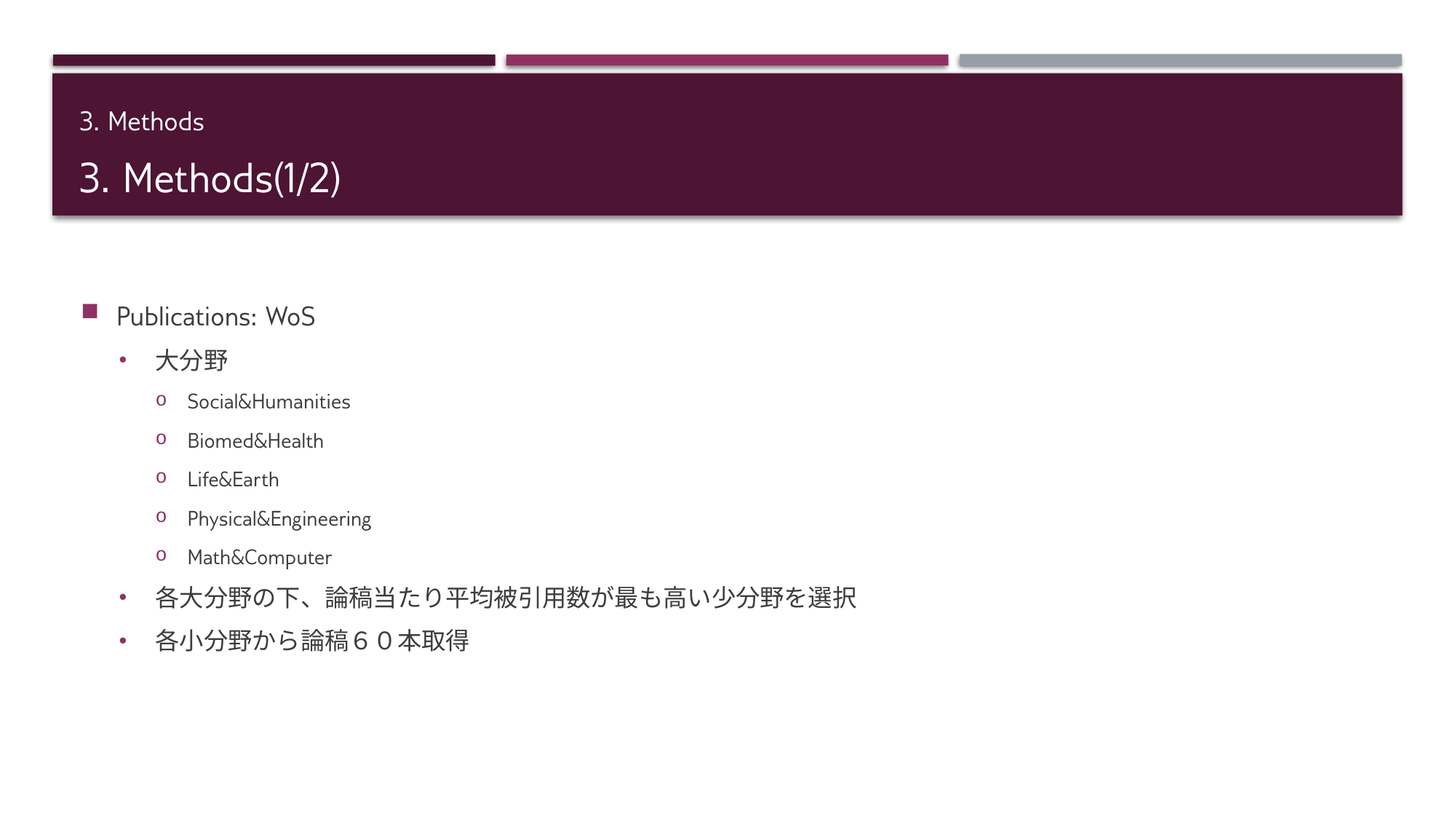

3. Methods
3. Methods(1/2)
Publications: WoS
大分野
Social&Humanities
Biomed&Health
Life&Earth
Physical&Engineering
Math&Computer
各大分野の下、論稿当たり平均被引用数が最も高い少分野を選択
各小分野から論稿６０本取得